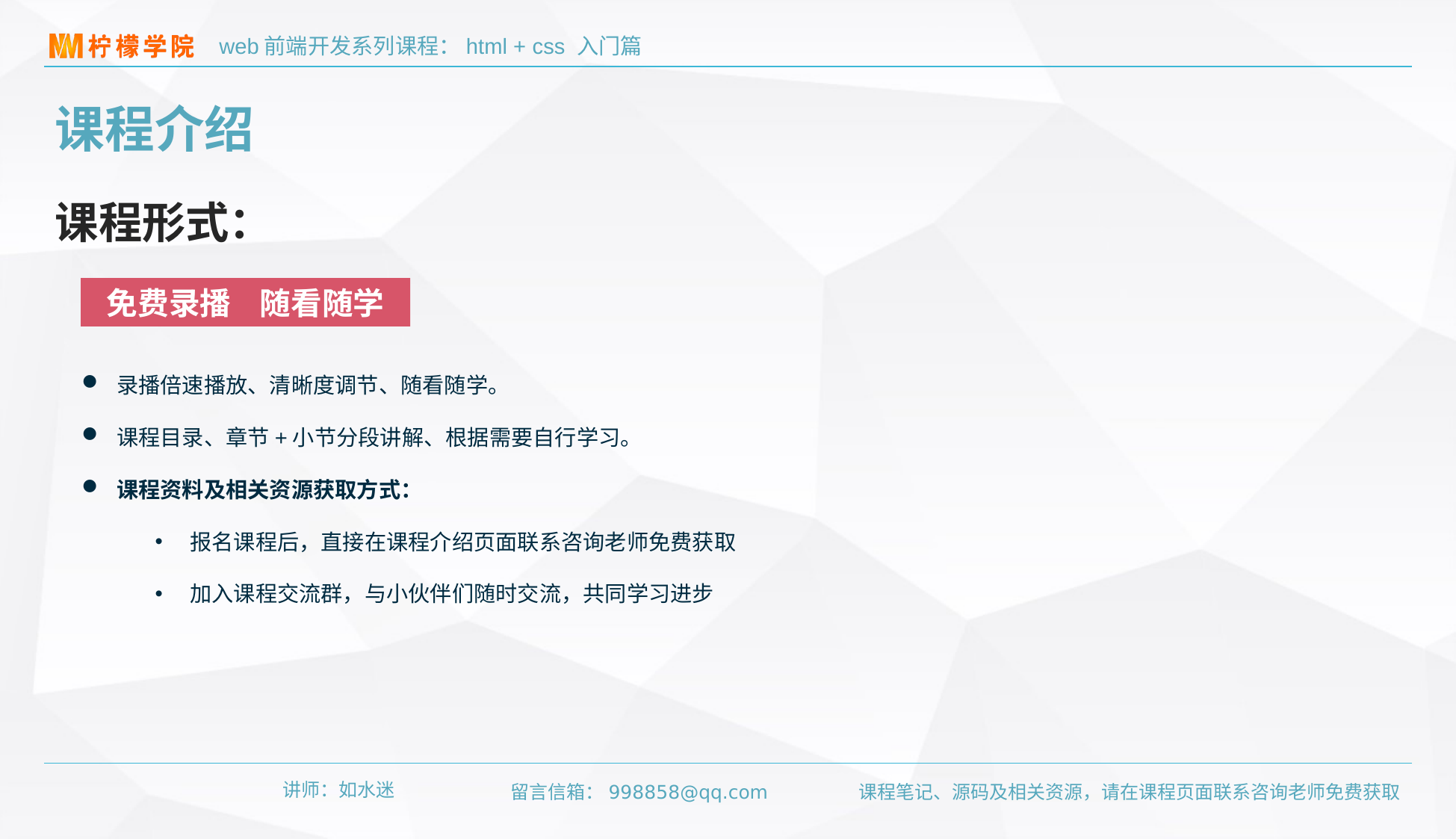

课程介绍
课程形式：
免费录播    随看随学
录播倍速播放、清晰度调节、随看随学。
课程目录、章节+小节分段讲解、根据需要自行学习。
课程资料及相关资源获取方式：
报名课程后，直接在课程介绍页面联系咨询老师免费获取
加入课程交流群，与小伙伴们随时交流，共同学习进步